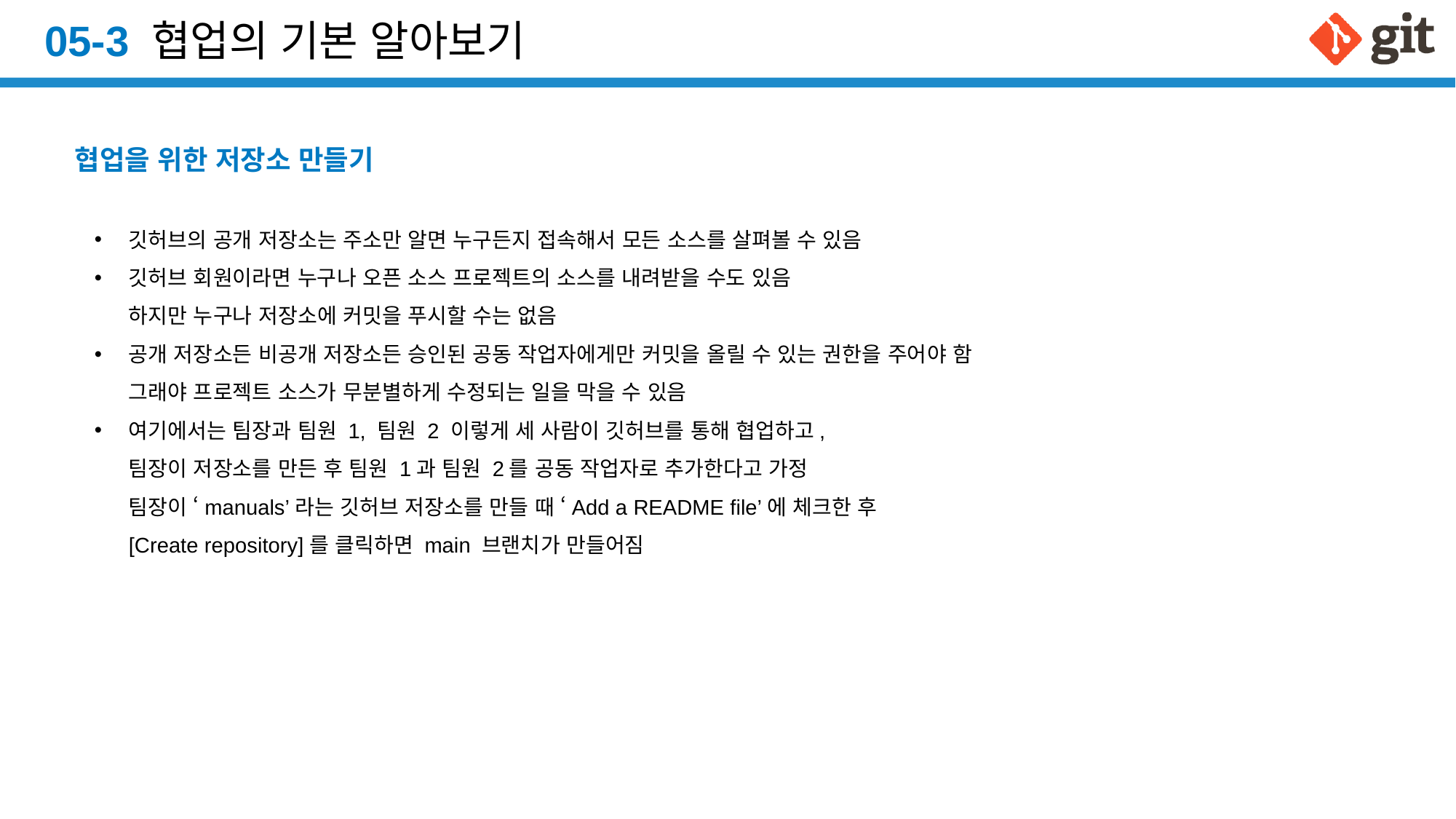

# 05-3 협업의 기본 알아보기
협업을 위한 저장소 만들기
깃허브의 공개 저장소는 주소만 알면 누구든지 접속해서 모든 소스를 살펴볼 수 있음
깃허브 회원이라면 누구나 오픈 소스 프로젝트의 소스를 내려받을 수도 있음
하지만 누구나 저장소에 커밋을 푸시할 수는 없음
공개 저장소든 비공개 저장소든 승인된 공동 작업자에게만 커밋을 올릴 수 있는 권한을 주어야 함
그래야 프로젝트 소스가 무분별하게 수정되는 일을 막을 수 있음
여기에서는 팀장과 팀원 1, 팀원 2 이렇게 세 사람이 깃허브를 통해 협업하고,
팀장이 저장소를 만든 후 팀원 1과 팀원 2를 공동 작업자로 추가한다고 가정
팀장이 ‘manuals’라는 깃허브 저장소를 만들 때 ‘Add a README file’에 체크한 후
[Create repository]를 클릭하면 main 브랜치가 만들어짐